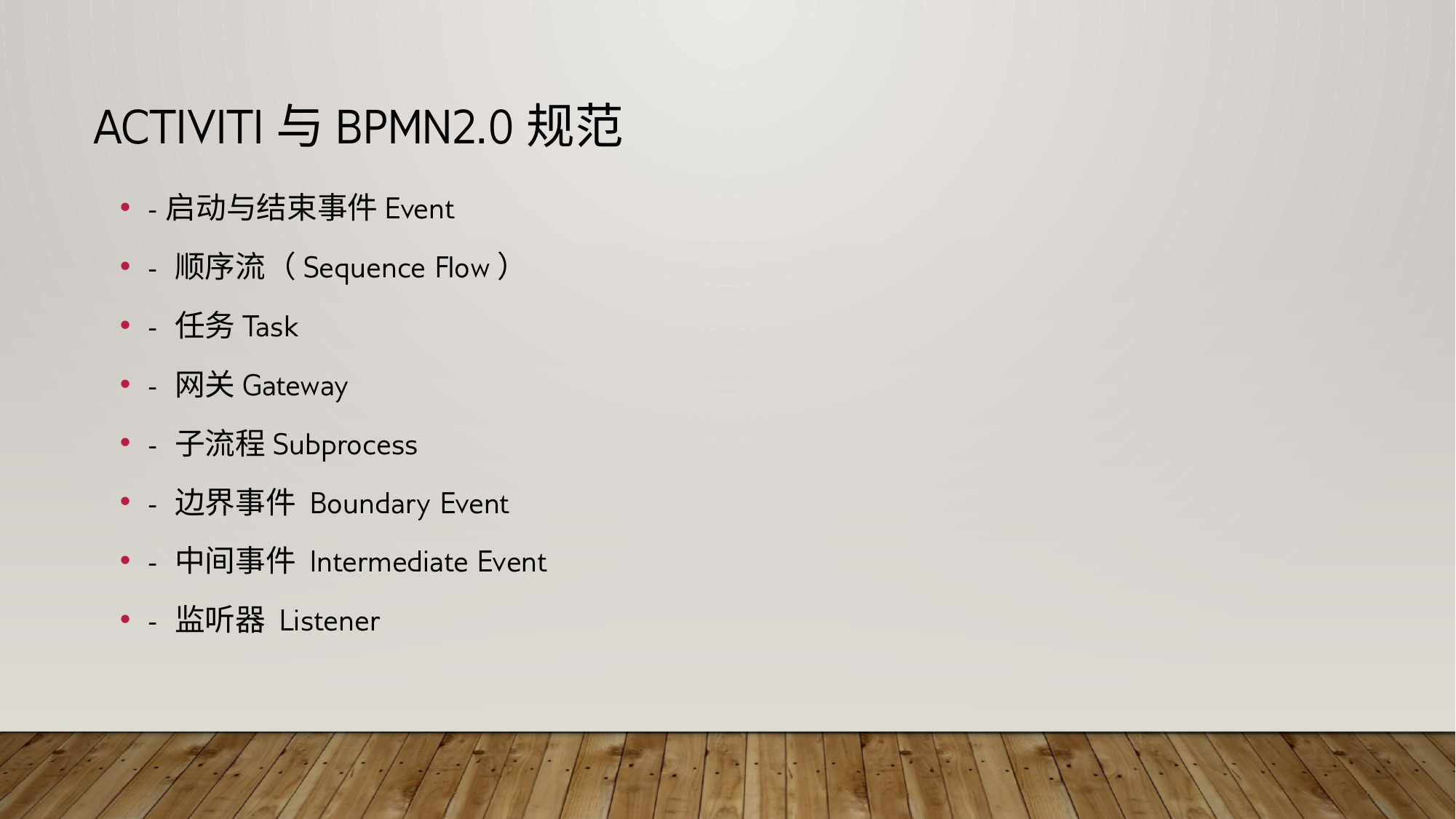

# Activiti与BPMN2.0规范
-启动与结束事件Event
- 顺序流（Sequence Flow）
- 任务Task
- 网关Gateway
- 子流程Subprocess
- 边界事件 Boundary Event
- 中间事件 Intermediate Event
- 监听器 Listener